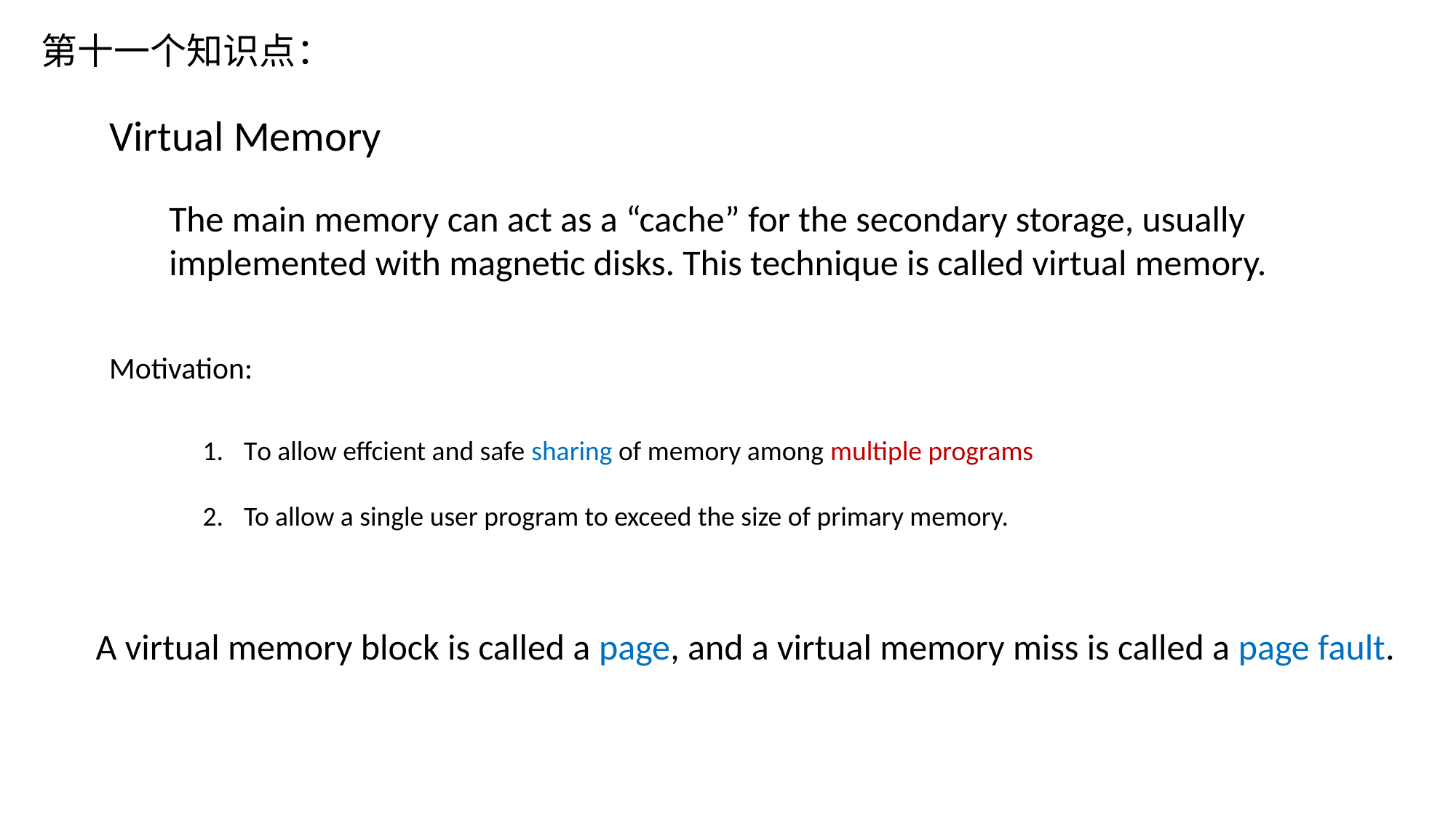

第十一个知识点：
Virtual Memory
The main memory can act as a “cache” for the secondary storage, usually implemented with magnetic disks. This technique is called virtual memory.
Motivation:
To allow effcient and safe sharing of memory among multiple programs

To allow a single user program to exceed the size of primary memory.
A virtual memory block is called a page, and a virtual memory miss is called a page fault.